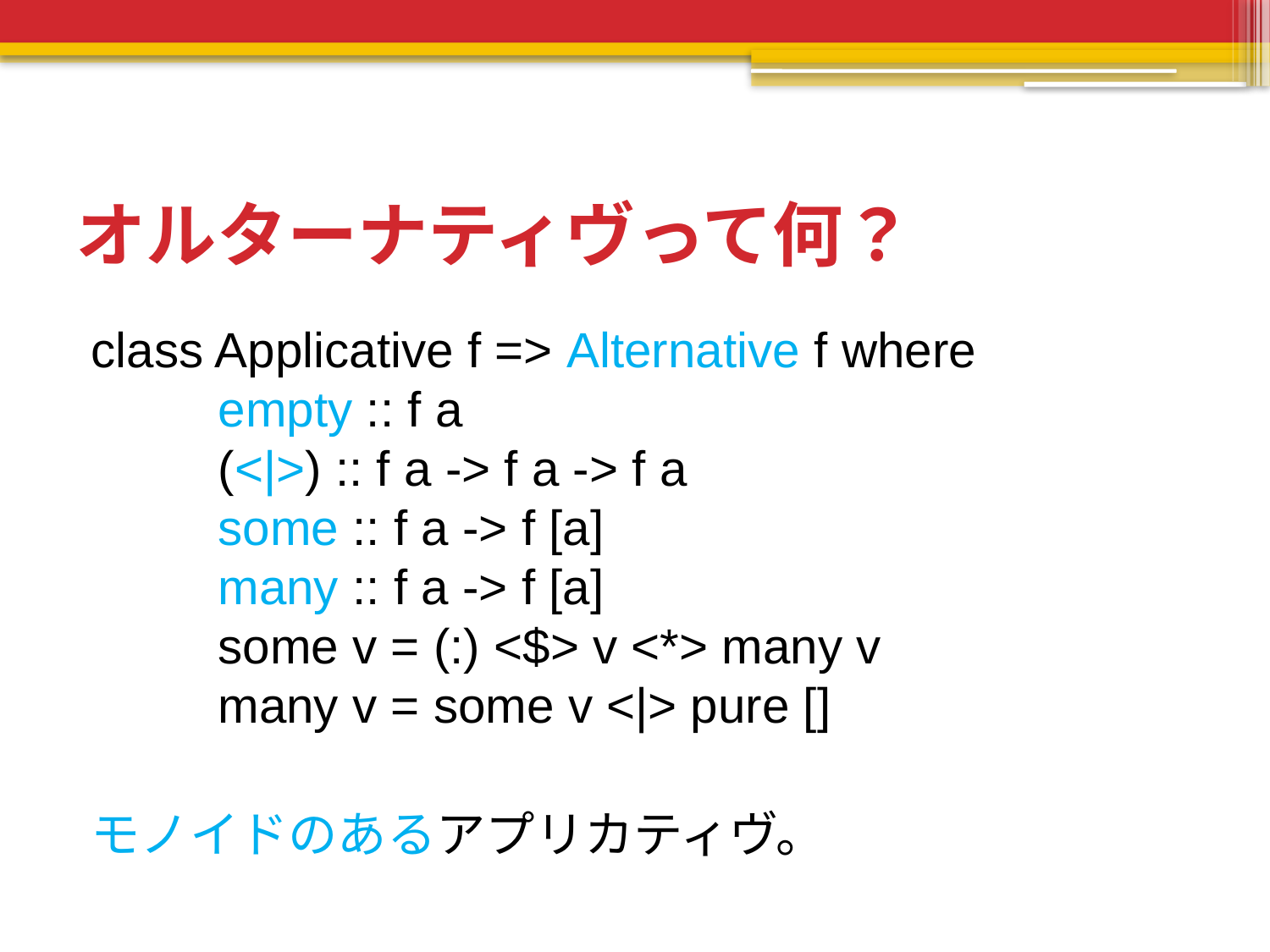

# オルターナティヴって何？
class Applicative f => Alternative f where
	empty :: f a
	(<|>) :: f a -> f a -> f a
	some :: f a -> f [a]
	many :: f a -> f [a]
	some v = (:) <$> v <*> many v
	many v = some v <|> pure []

モノイドのあるアプリカティヴ。